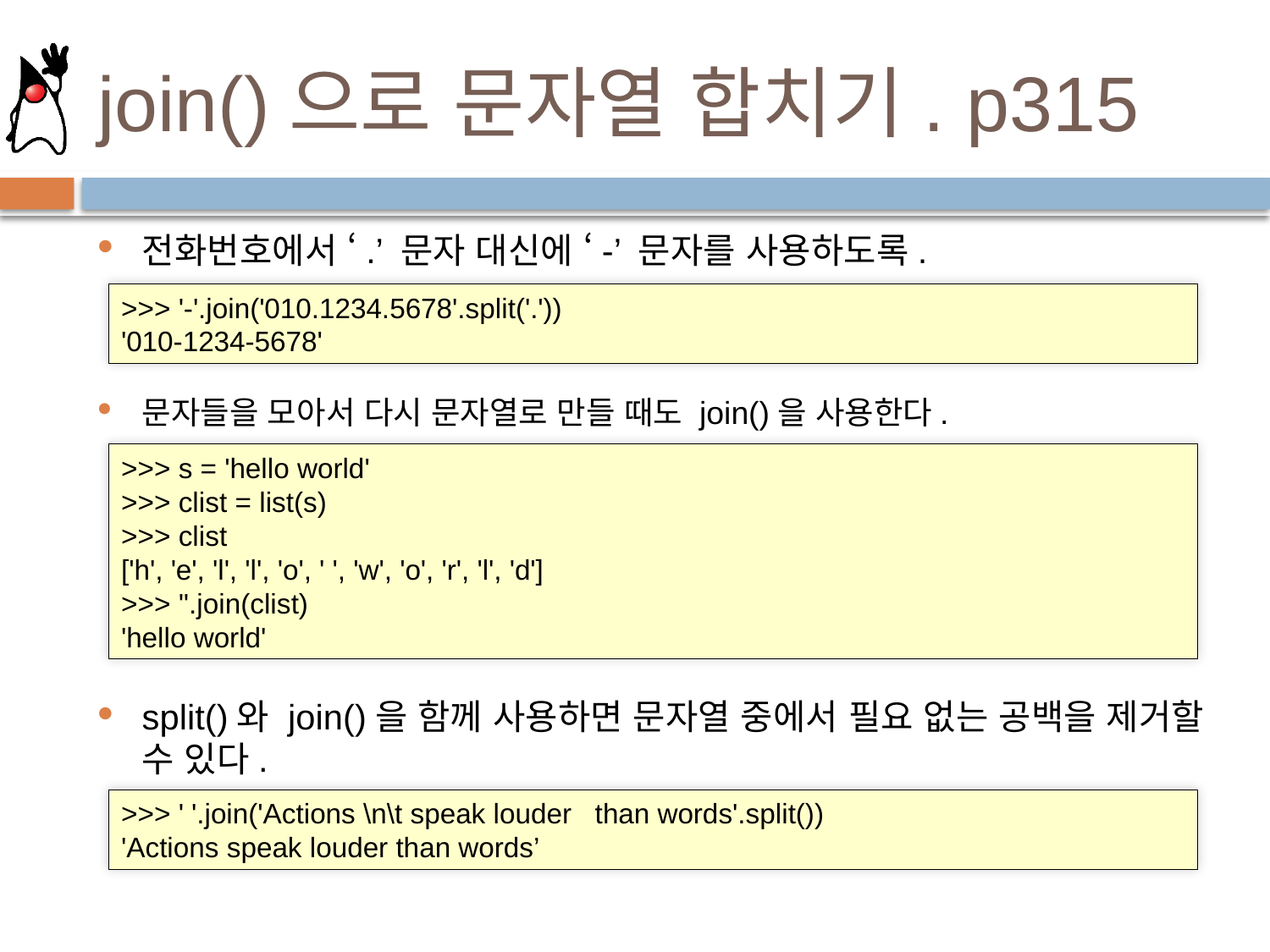

# join()으로 문자열 합치기. p315
전화번호에서 ‘.’ 문자 대신에 ‘-’ 문자를 사용하도록.

문자들을 모아서 다시 문자열로 만들 때도 join()을 사용한다.

split()와 join()을 함께 사용하면 문자열 중에서 필요 없는 공백을 제거할 수 있다.
>>> '-'.join('010.1234.5678'.split('.'))
'010-1234-5678'
>>> s = 'hello world'
>>> clist = list(s)
>>> clist
['h', 'e', 'l', 'l', 'o', ' ', 'w', 'o', 'r', 'l', 'd']
>>> ''.join(clist)
'hello world'
>>> ' '.join('Actions \n\t speak louder   than words'.split())
'Actions speak louder than words’